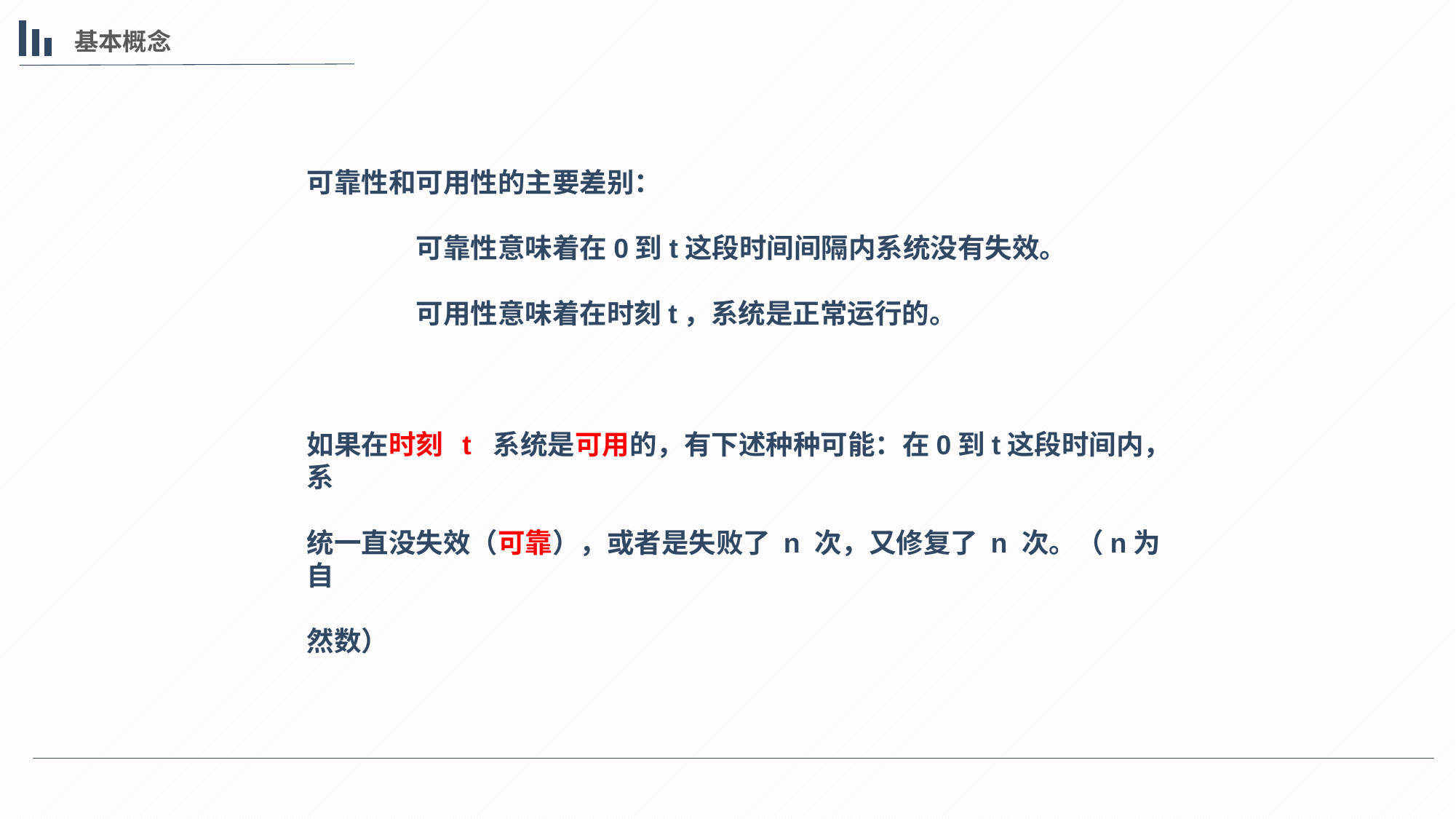

基本概念

可靠性和可用性的主要差别：

	可靠性意味着在0到t这段时间间隔内系统没有失效。

	可用性意味着在时刻t，系统是正常运行的。

如果在时刻  t  系统是可用的，有下述种种可能：在0到t这段时间内，系

统一直没失效（可靠），或者是失败了 n 次，又修复了 n 次。（n为自

然数）